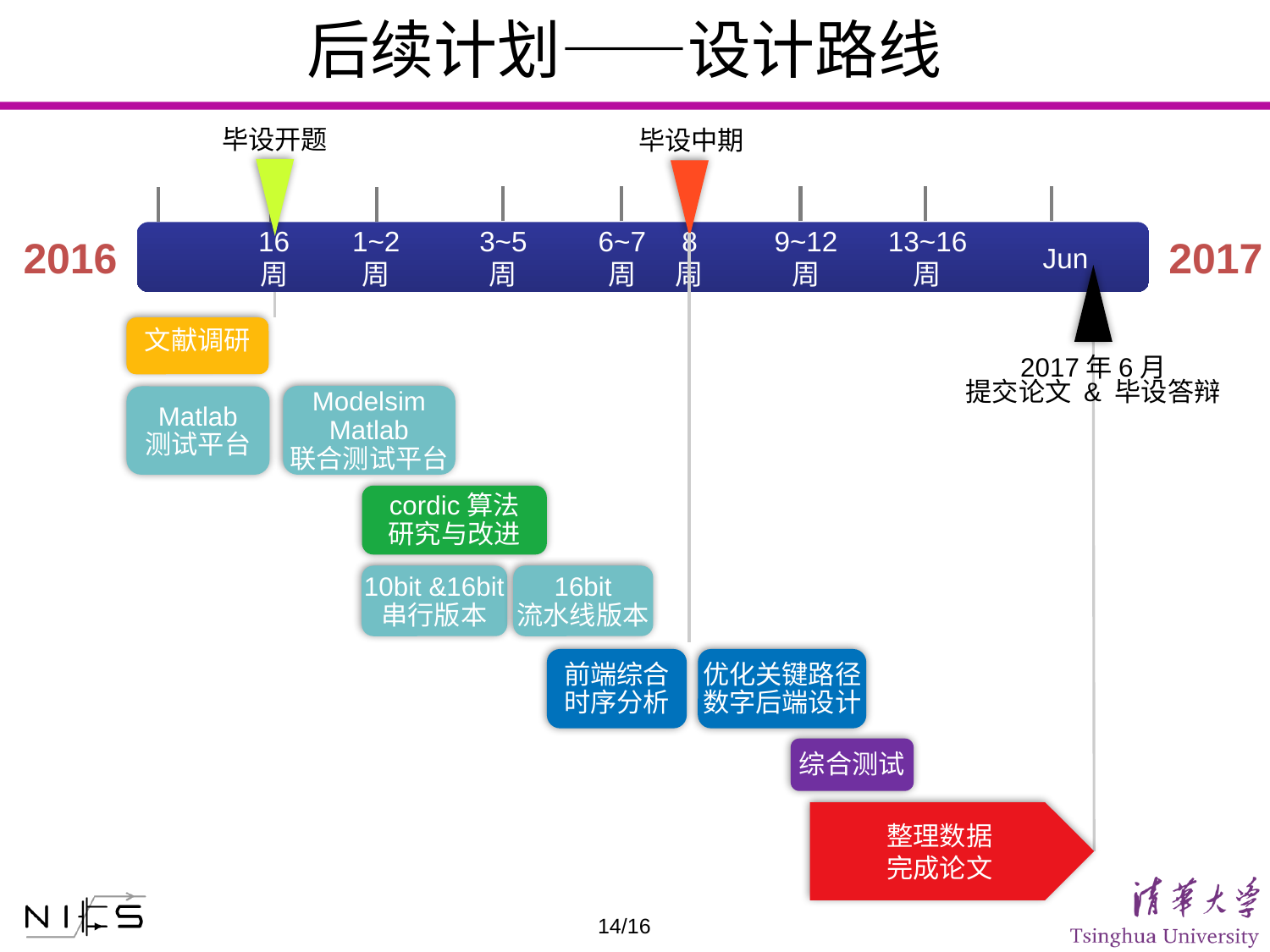

# 后续计划——设计路线
毕设开题

1~2
周
3~5
周
6~7
周
8
周
9~12
周
13~16
周
Jun
2016

2017

文献调研
2017年6月
提交论文 & 毕设答辩
Matlab
测试平台
前端综合
时序分析
优化关键路径
数字后端设计
整理数据
完成论文
毕设中期

Modelsim
Matlab
联合测试平台
cordic算法
研究与改进
16
周
10bit &16bit
串行版本
16bit
流水线版本
综合测试
14/16